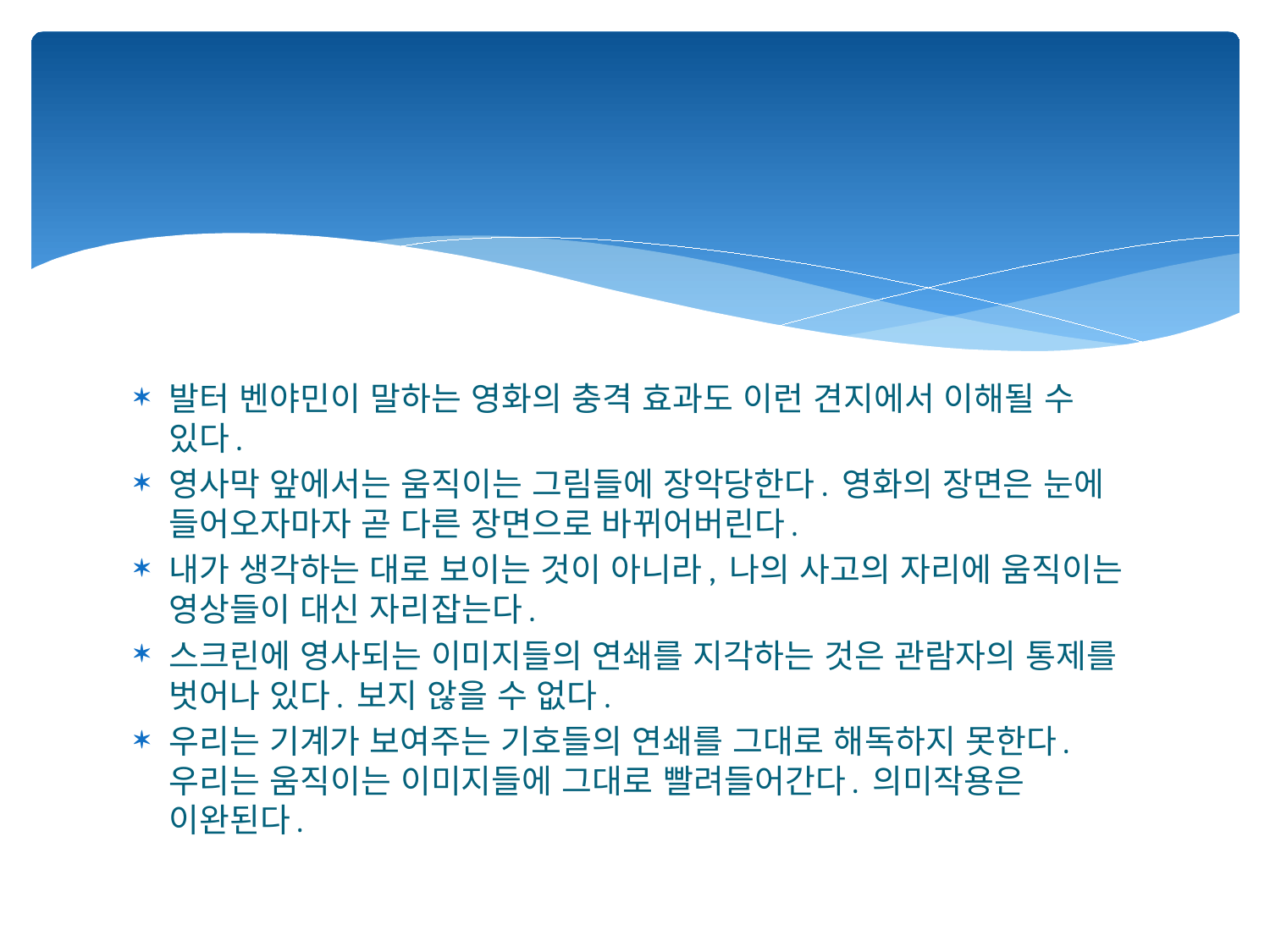

#
발터 벤야민이 말하는 영화의 충격 효과도 이런 견지에서 이해될 수 있다.
영사막 앞에서는 움직이는 그림들에 장악당한다. 영화의 장면은 눈에 들어오자마자 곧 다른 장면으로 바뀌어버린다.
내가 생각하는 대로 보이는 것이 아니라, 나의 사고의 자리에 움직이는 영상들이 대신 자리잡는다.
스크린에 영사되는 이미지들의 연쇄를 지각하는 것은 관람자의 통제를 벗어나 있다. 보지 않을 수 없다.
우리는 기계가 보여주는 기호들의 연쇄를 그대로 해독하지 못한다. 우리는 움직이는 이미지들에 그대로 빨려들어간다. 의미작용은 이완된다.